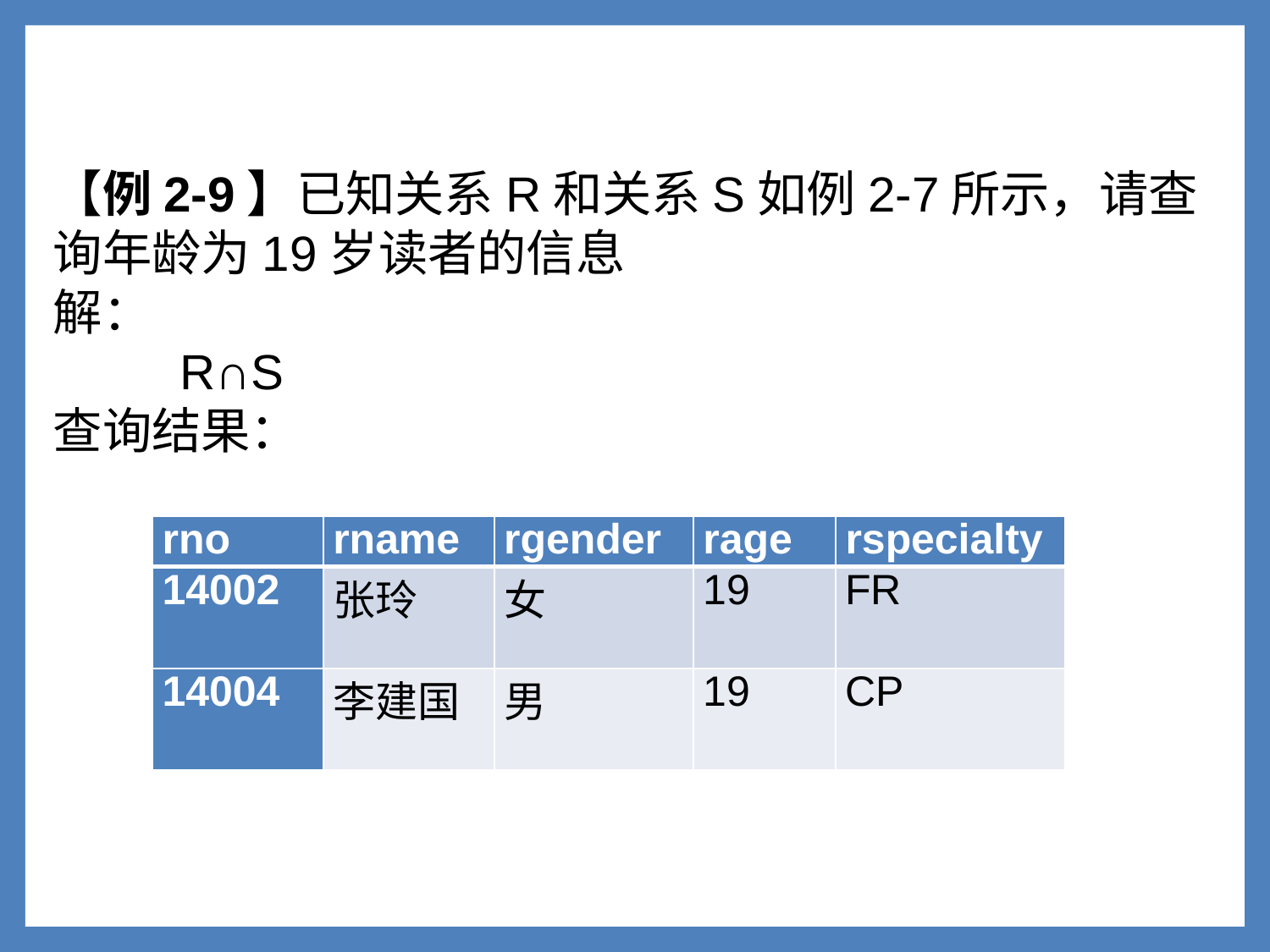

【例2-9】已知关系R和关系S如例2-7所示，请查询年龄为19岁读者的信息
解：
	R∩S
查询结果：
1

| rno | rname | rgender | rage | rspecialty |
| --- | --- | --- | --- | --- |
| 14002 | 张玲 | 女 | 19 | FR |
| 14004 | 李建国 | 男 | 19 | CP |